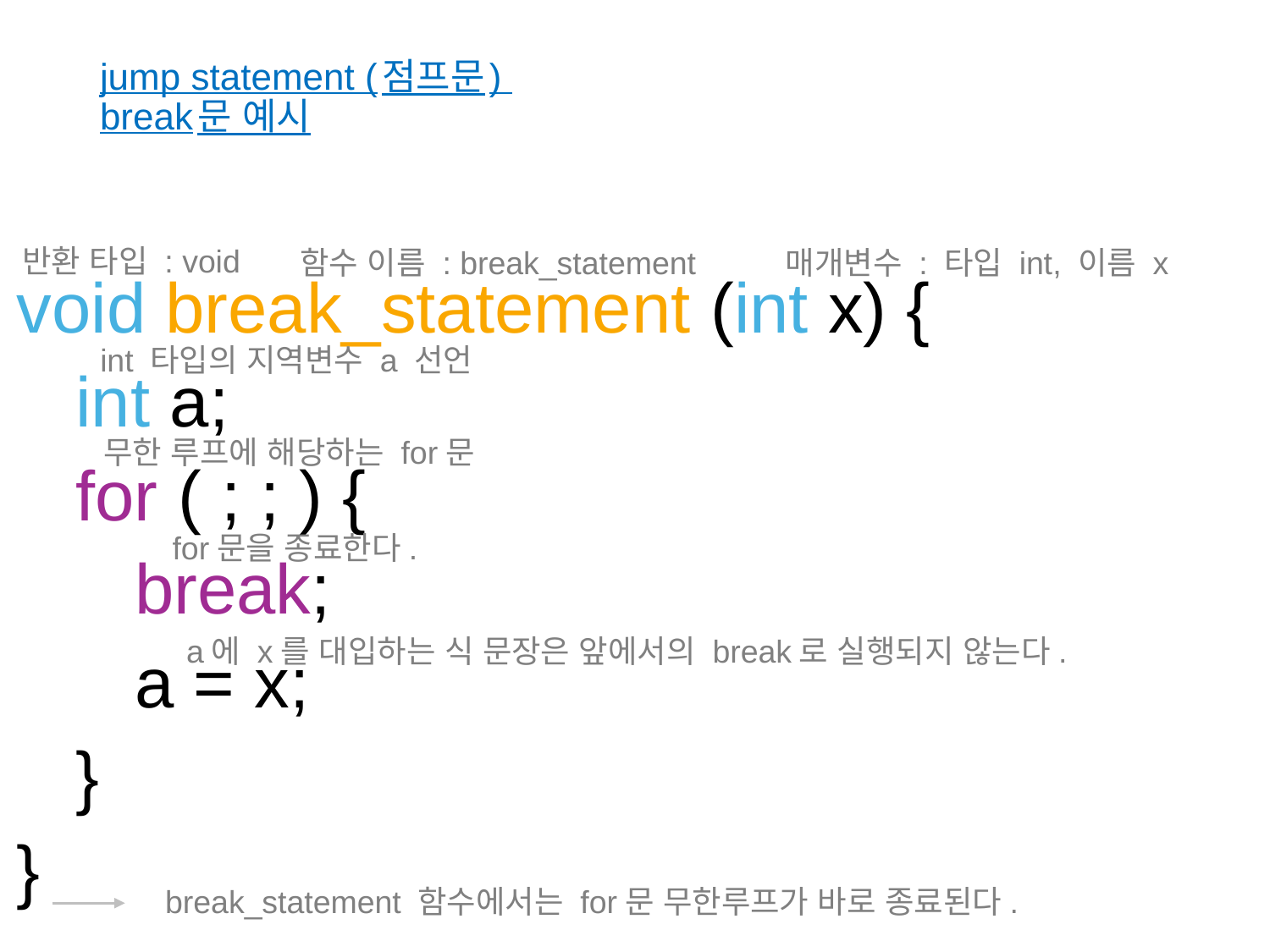

# jump statement (점프문) break문 예시
반환 타입 : void
함수 이름 : break_statement
매개변수 : 타입 int, 이름 x
void break_statement (int x) {
   int a;
   for ( ; ; ) {
      break;
      a = x;
   }
}
int 타입의 지역변수 a 선언
무한 루프에 해당하는 for문
for문을 종료한다.
a에 x를 대입하는 식 문장은 앞에서의 break로 실행되지 않는다.
break_statement 함수에서는 for문 무한루프가 바로 종료된다.